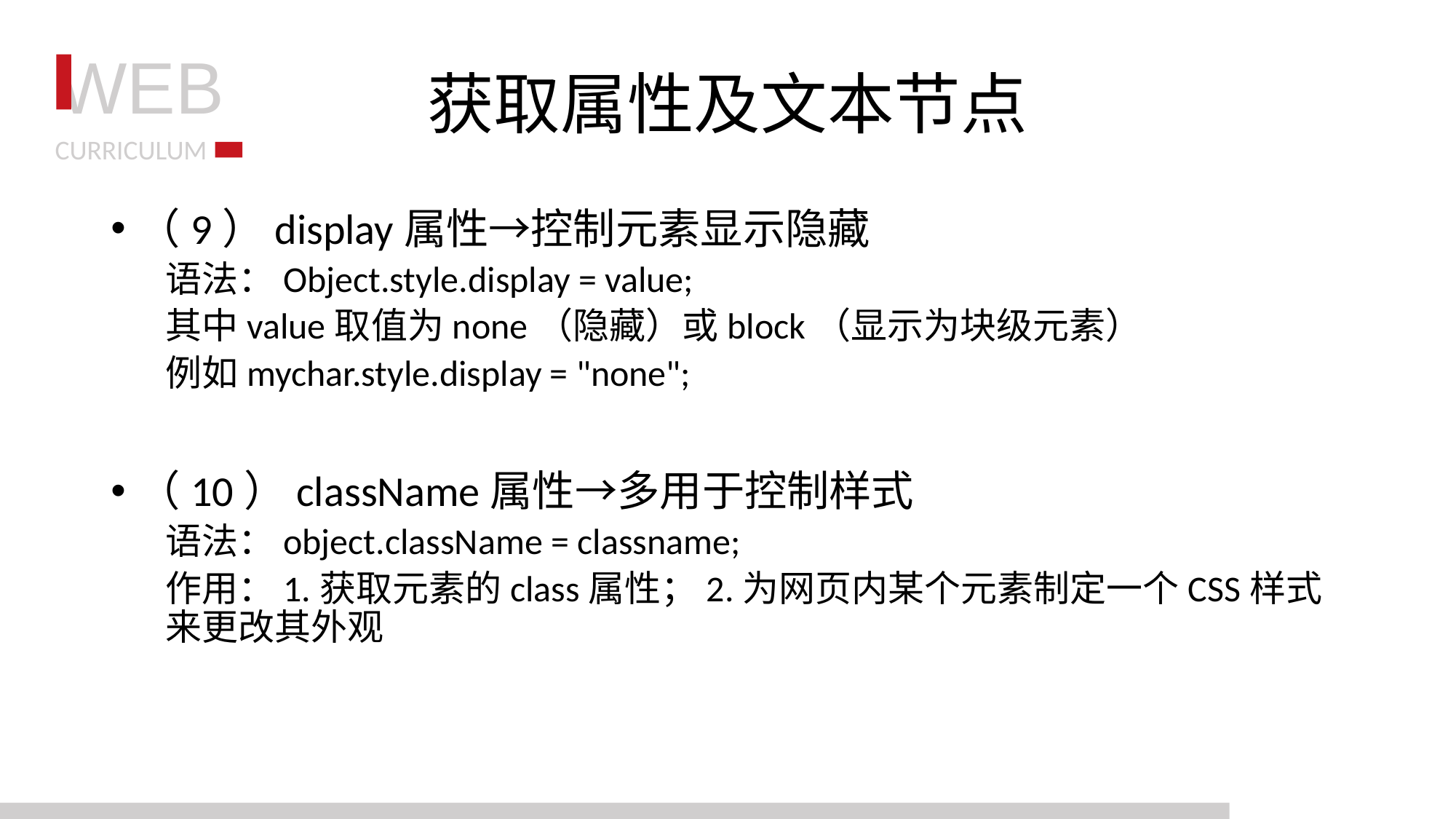

# 获取属性及文本节点
（9）display属性→控制元素显示隐藏
语法：Object.style.display = value;
其中value取值为none（隐藏）或block（显示为块级元素）
例如mychar.style.display = "none";

（10）className属性→多用于控制样式
语法：object.className = classname;
作用：1.获取元素的class属性；2.为网页内某个元素制定一个CSS样式来更改其外观